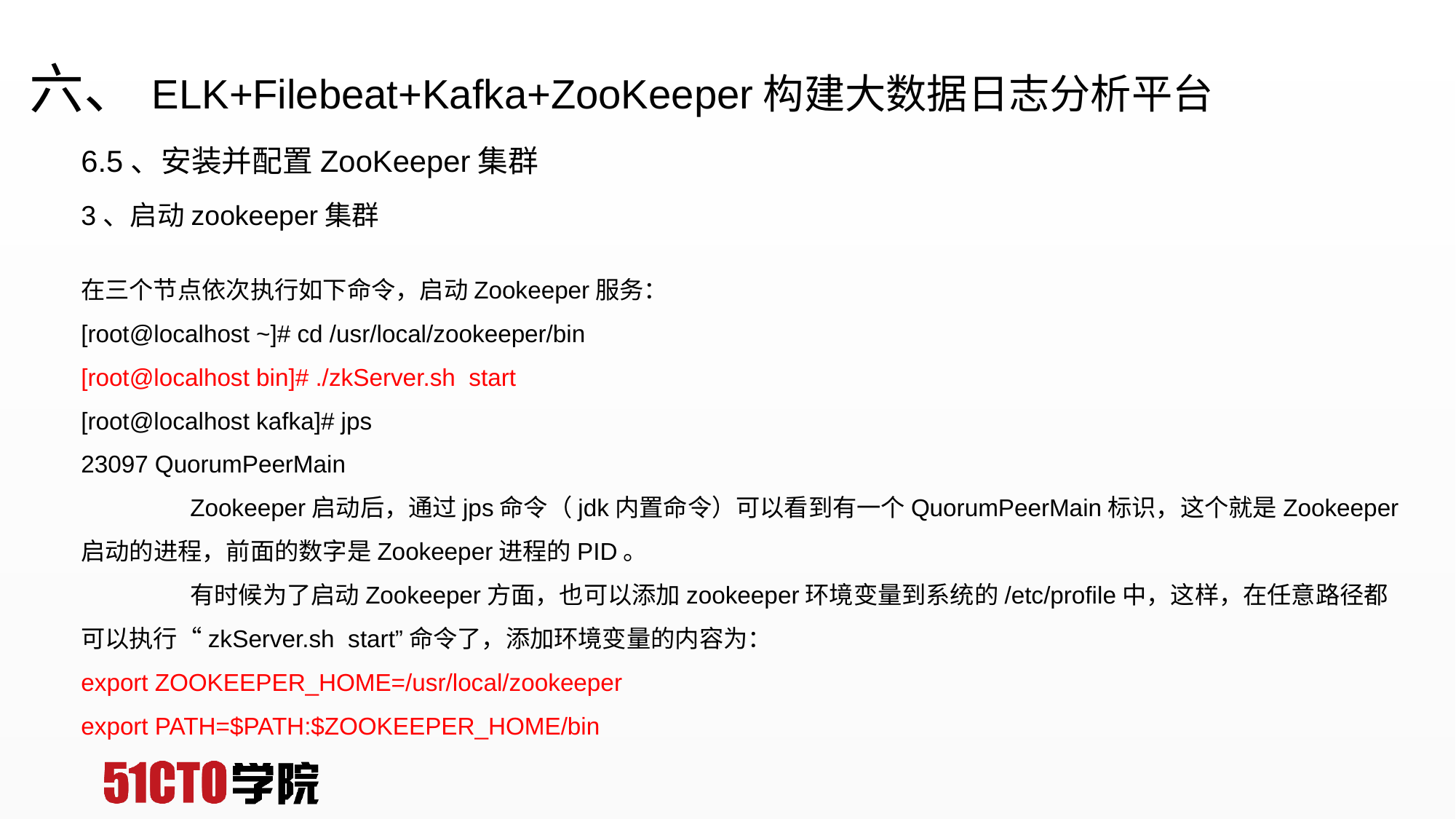

# 六、ELK+Filebeat+Kafka+ZooKeeper构建大数据日志分析平台
6.5、安装并配置ZooKeeper集群

3、启动zookeeper集群

在三个节点依次执行如下命令，启动Zookeeper服务：
[root@localhost ~]# cd /usr/local/zookeeper/bin
[root@localhost bin]# ./zkServer.sh  start
[root@localhost kafka]# jps
23097 QuorumPeerMain
	Zookeeper启动后，通过jps命令（jdk内置命令）可以看到有一个QuorumPeerMain标识，这个就是Zookeeper启动的进程，前面的数字是Zookeeper进程的PID。
	有时候为了启动Zookeeper方面，也可以添加zookeeper环境变量到系统的/etc/profile中，这样，在任意路径都可以执行“zkServer.sh  start”命令了，添加环境变量的内容为：
export ZOOKEEPER_HOME=/usr/local/zookeeper
export PATH=$PATH:$ZOOKEEPER_HOME/bin